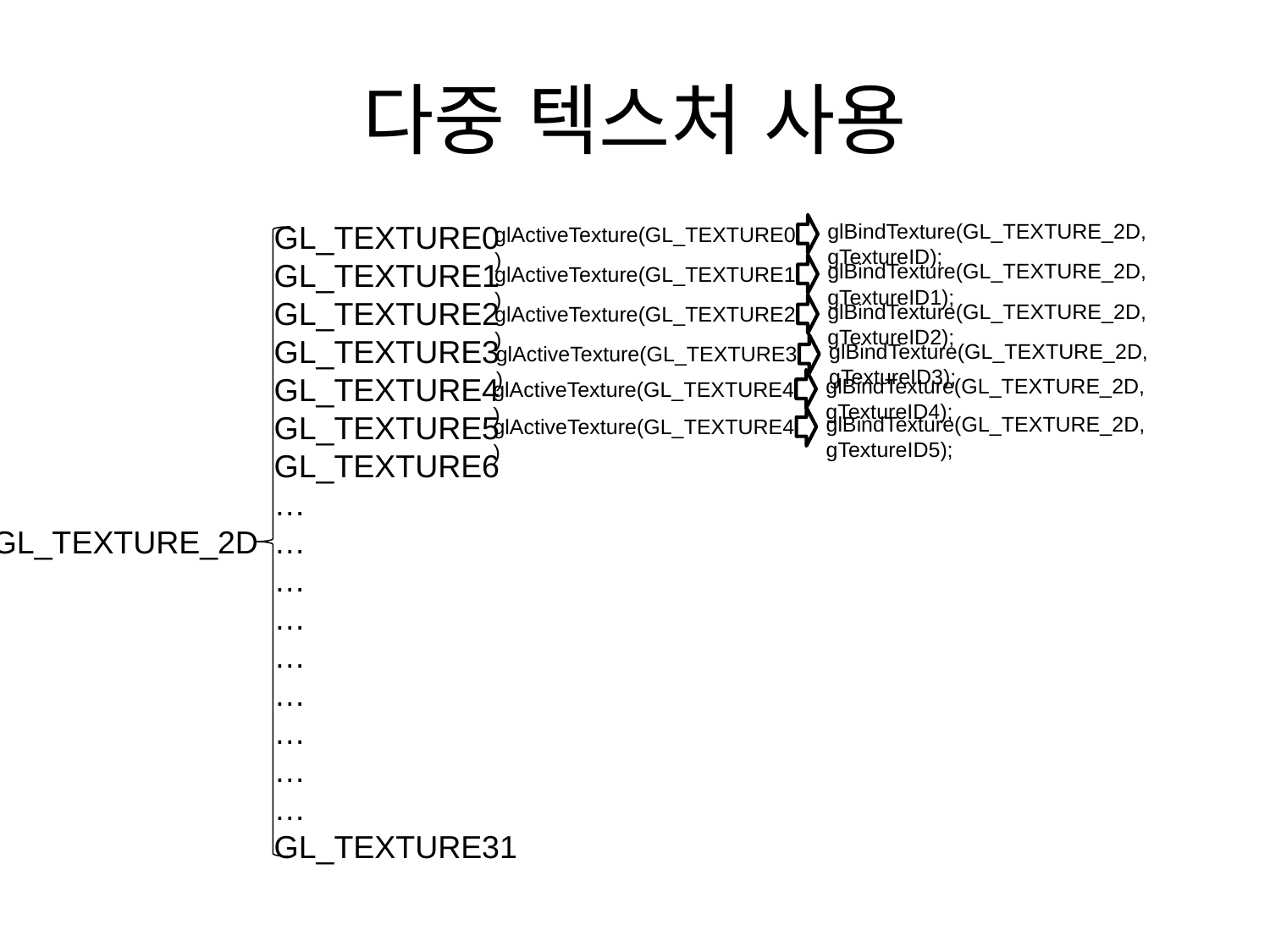

# 다중 텍스처 사용
GL_TEXTURE0
GL_TEXTURE1
GL_TEXTURE2
GL_TEXTURE3
GL_TEXTURE4
GL_TEXTURE5
GL_TEXTURE6
…
…
…
…
…
…
…
…
…
GL_TEXTURE31
glBindTexture(GL_TEXTURE_2D, gTextureID);
glActiveTexture(GL_TEXTURE0)

glBindTexture(GL_TEXTURE_2D, gTextureID1);
glActiveTexture(GL_TEXTURE1)

glBindTexture(GL_TEXTURE_2D, gTextureID2);
glActiveTexture(GL_TEXTURE2)

glBindTexture(GL_TEXTURE_2D, gTextureID3);
glActiveTexture(GL_TEXTURE3)

glBindTexture(GL_TEXTURE_2D, gTextureID4);
glActiveTexture(GL_TEXTURE4)

glBindTexture(GL_TEXTURE_2D, gTextureID5);
glActiveTexture(GL_TEXTURE4)

GL_TEXTURE_2D